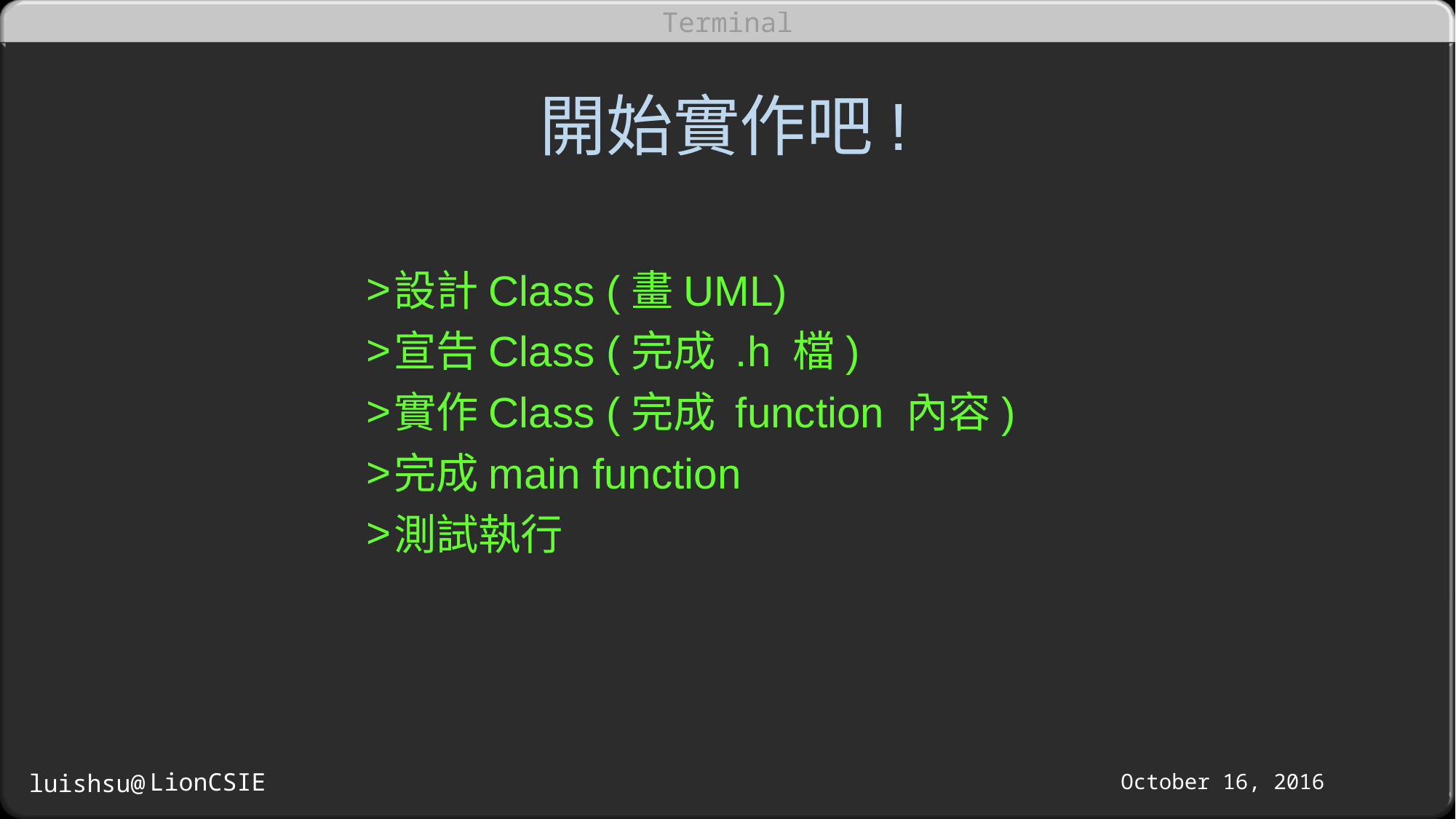

# 開始實作吧!
設計Class (畫UML)
宣告Class (完成 .h 檔)
實作Class (完成 function 內容)
完成main function
測試執行

October 16, 2016
LionCSIE